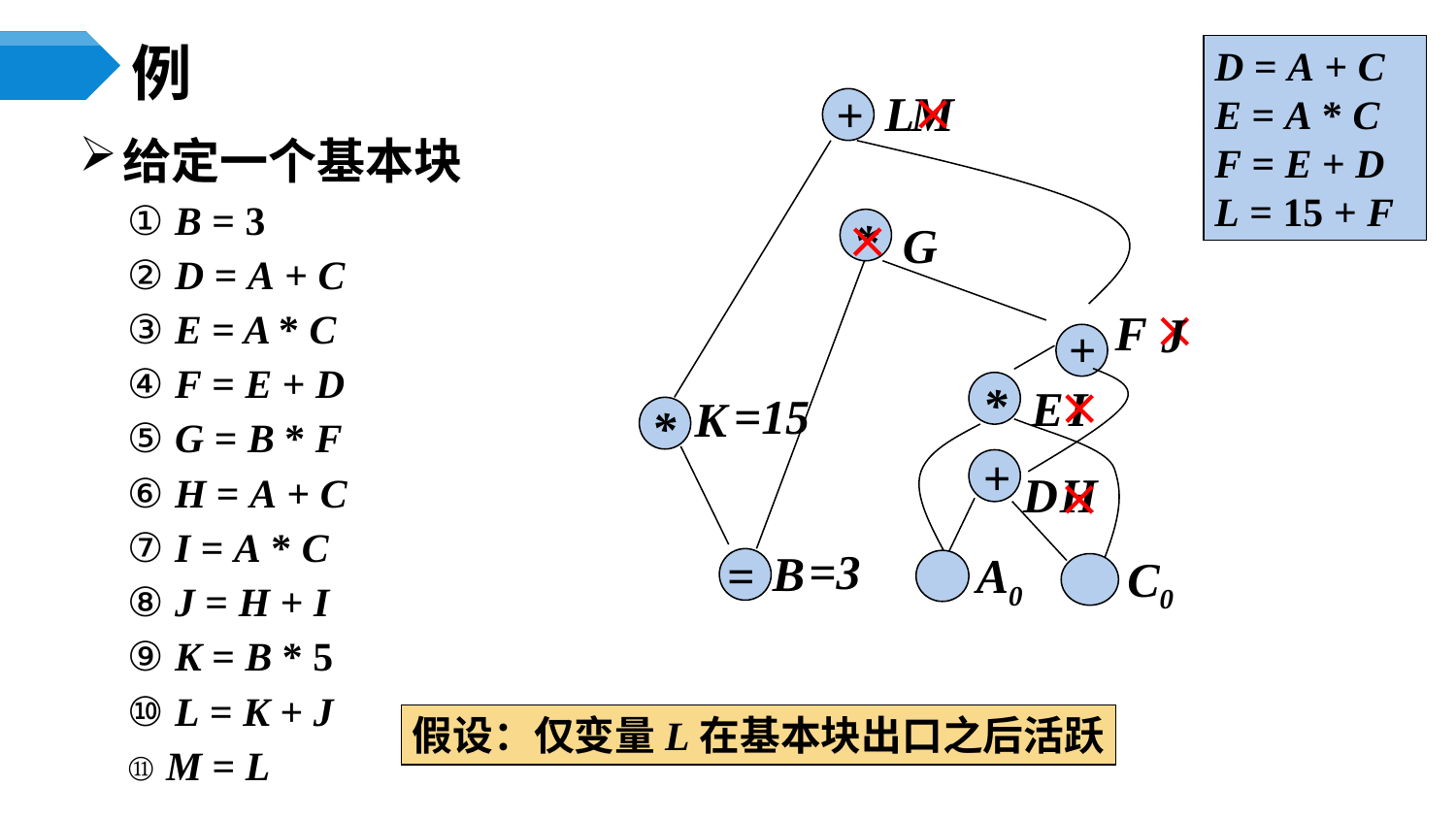

D = A + C
E = A * C
F = E + D
L = 15 + F
# 例
+

M
L

给定一个基本块
① B = 3
② D = A + C
③ E = A * C
④ F = E + D
⑤ G = B * F
⑥ H = A + C
⑦ I = A * C
⑧ J = H + I
⑨ K = B * 5
⑩ L = K + J
⑪ M = L

F
J
+

*

G

*

E
I
=15
K
*

+

D
H

=3
B
A0
C0
=

假设：仅变量L在基本块出口之后活跃